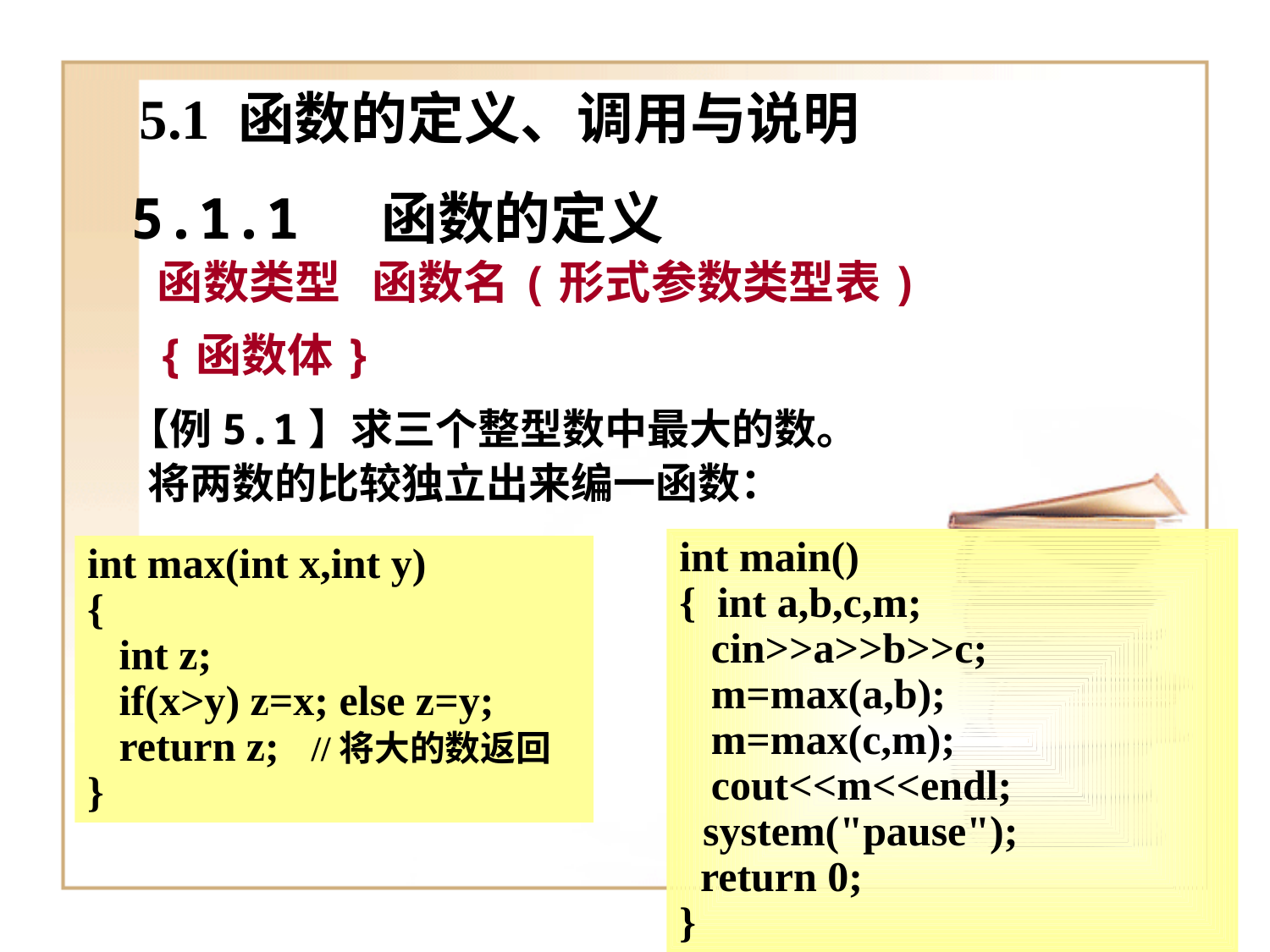

5.1 函数的定义、调用与说明
5.1.1  函数的定义
函数类型   函数名(形式参数类型表)
{函数体}
【例5.1】求三个整型数中最大的数。
将两数的比较独立出来编一函数：
int main()
{  int a,b,c,m;
   cin>>a>>b>>c;
   m=max(a,b);
   m=max(c,m);
   cout<<m<<endl;
  system("pause");
  return 0;
}
int max(int x,int y)
{
   int z;
   if(x>y) z=x; else z=y;
   return z;   //将大的数返回
}